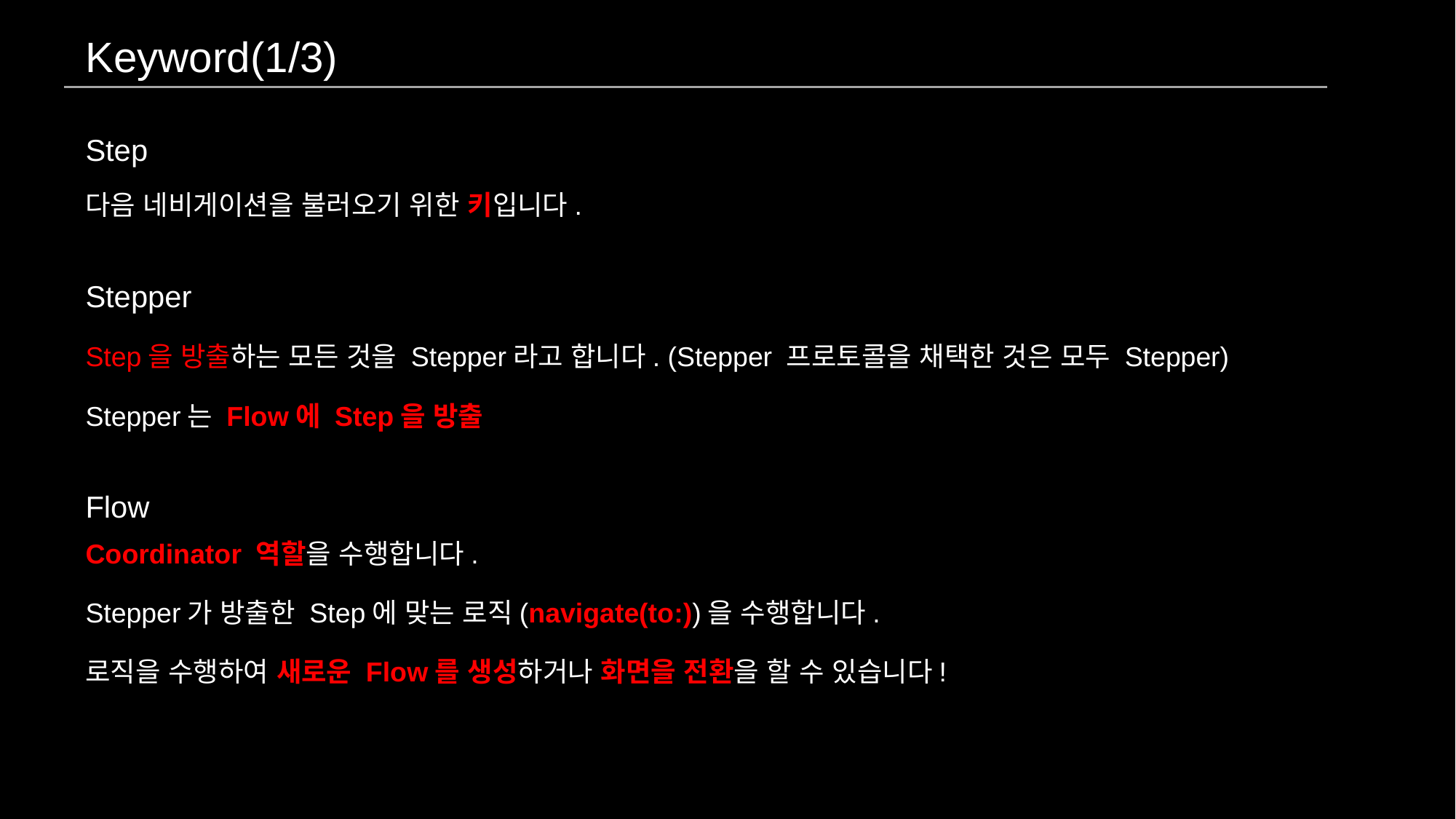

Keyword(1/3)
Step
다음 네비게이션을 불러오기 위한 키입니다.
Stepper
Step을 방출하는 모든 것을 Stepper라고 합니다. (Stepper 프로토콜을 채택한 것은 모두 Stepper)
Stepper는 Flow에 Step을 방출
Flow
Coordinator 역할을 수행합니다.
Stepper가 방출한 Step에 맞는 로직(navigate(to:))을 수행합니다.
로직을 수행하여 새로운 Flow를 생성하거나 화면을 전환을 할 수 있습니다!